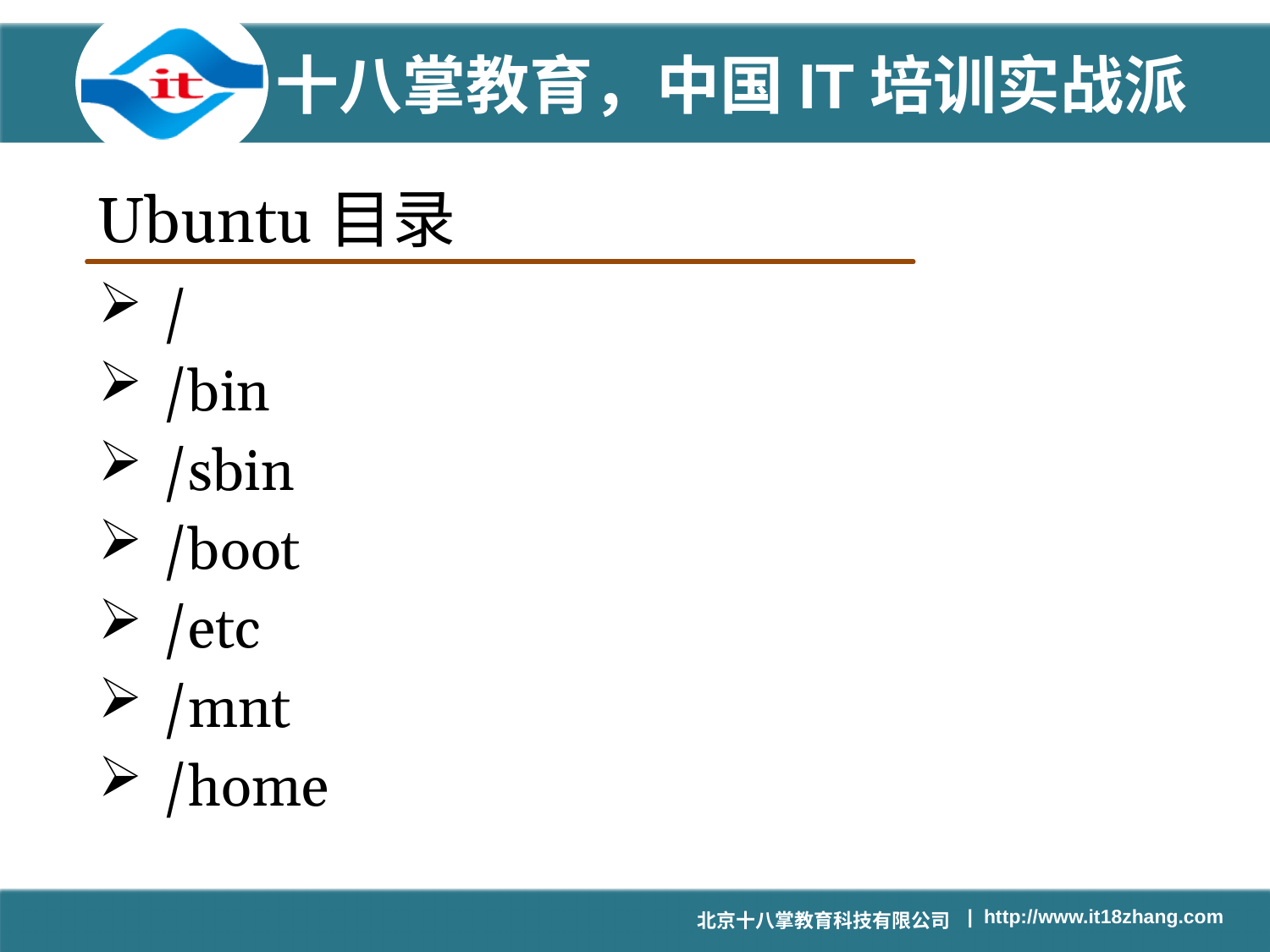

# Ubuntu目录
/
/bin
/sbin
/boot
/etc
/mnt
/home